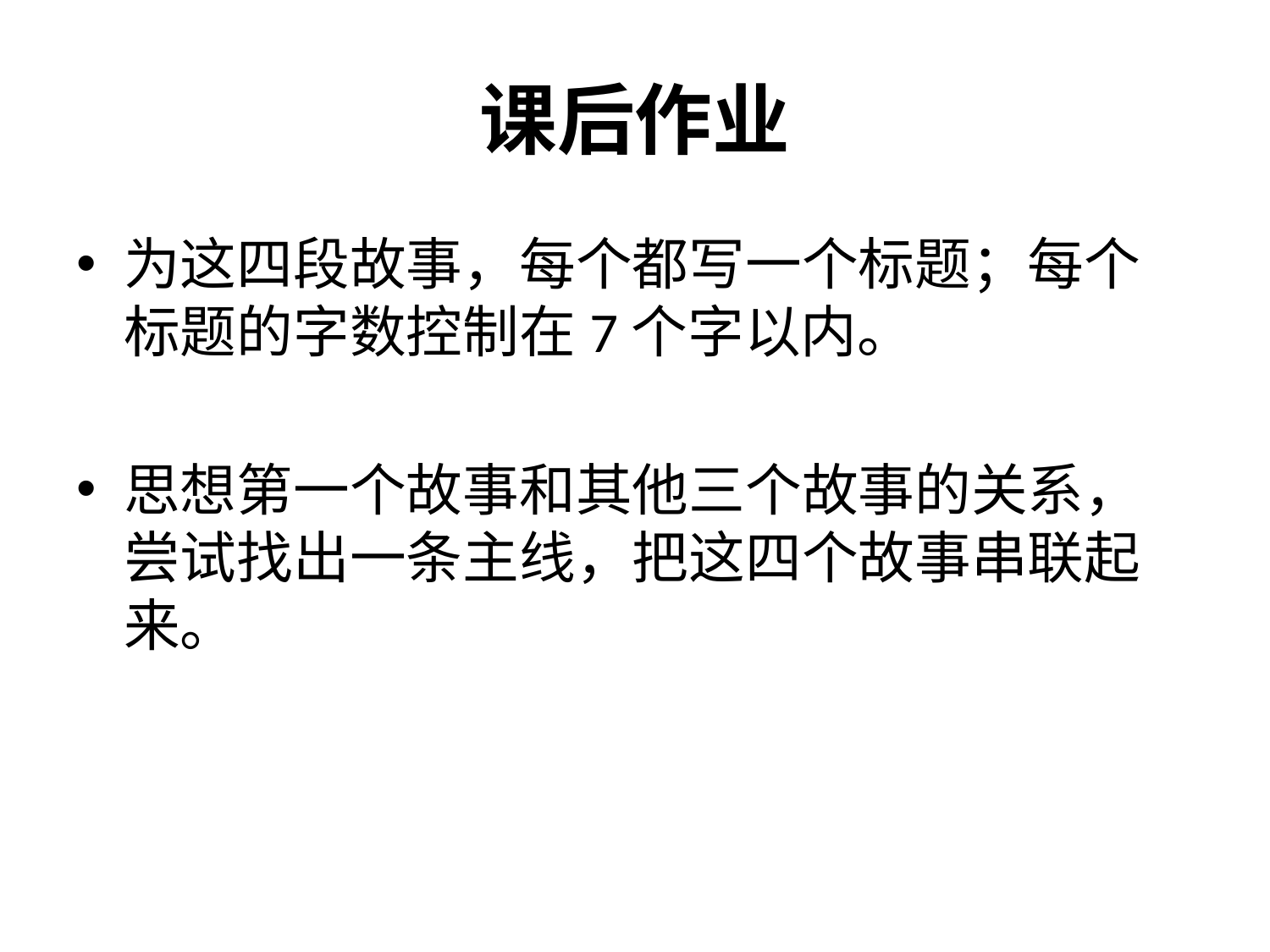

# 课后作业
为这四段故事，每个都写一个标题；每个标题的字数控制在7个字以内。

思想第一个故事和其他三个故事的关系，尝试找出一条主线，把这四个故事串联起来。